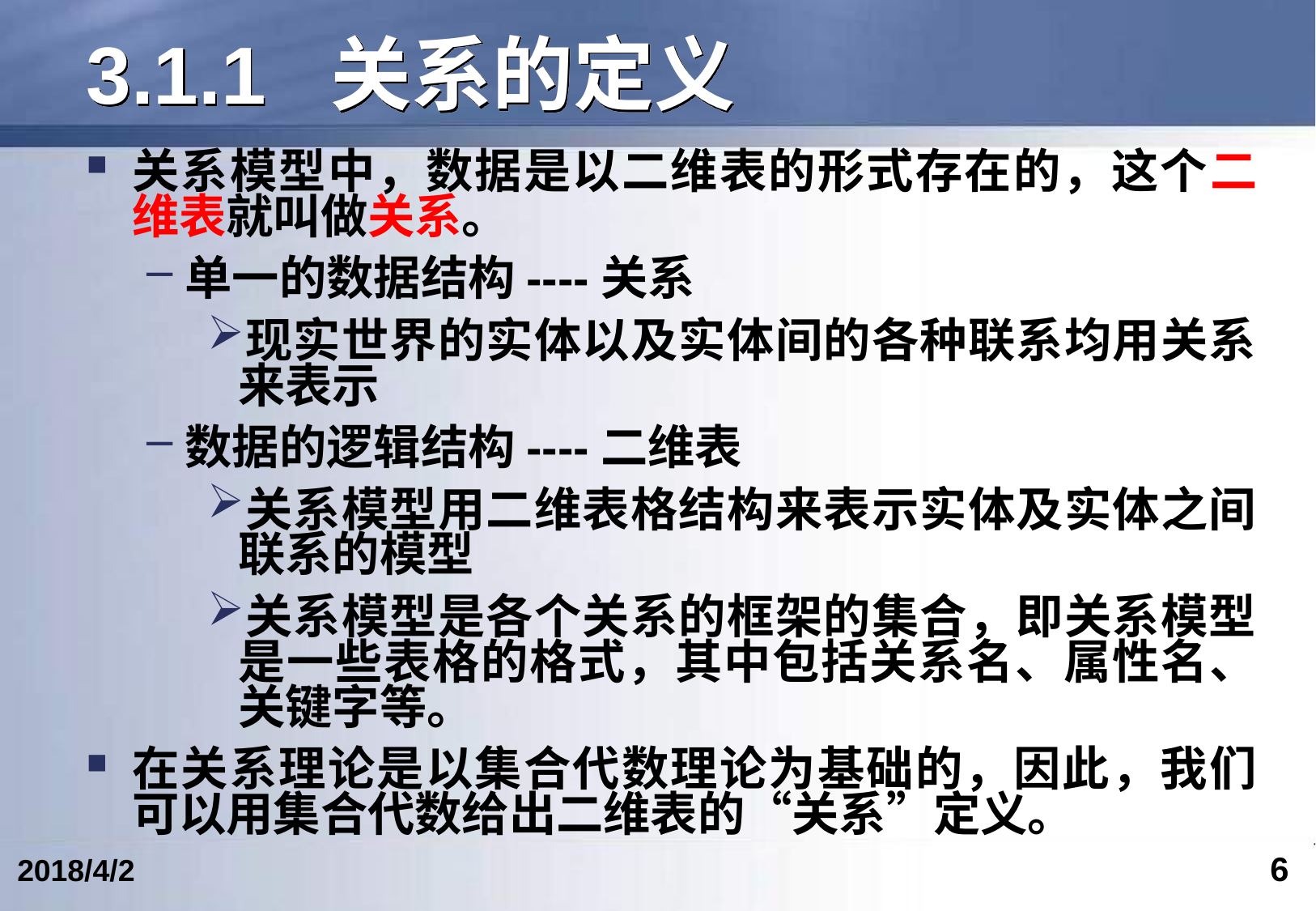

# 3.1.1  关系的定义
关系模型中，数据是以二维表的形式存在的，这个二维表就叫做关系。
单一的数据结构----关系
现实世界的实体以及实体间的各种联系均用关系来表示
数据的逻辑结构----二维表
关系模型用二维表格结构来表示实体及实体之间联系的模型
关系模型是各个关系的框架的集合，即关系模型是一些表格的格式，其中包括关系名、属性名、关键字等。
在关系理论是以集合代数理论为基础的，因此，我们可以用集合代数给出二维表的“关系”定义。
6
2018/4/2